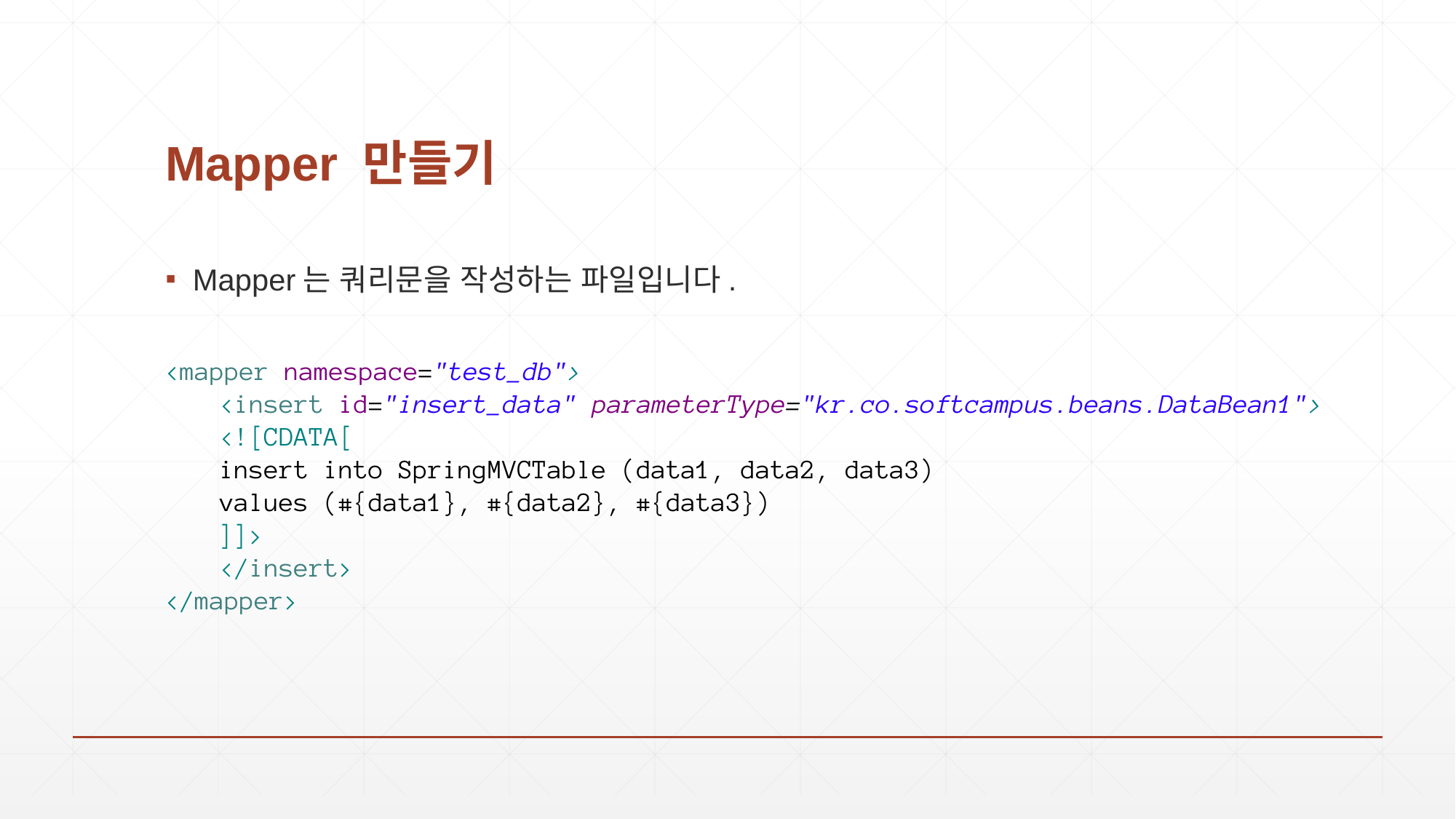

# Mapper 만들기
Mapper는 쿼리문을 작성하는 파일입니다.
<mapper namespace="test_db">
<insert id="insert_data" parameterType="kr.co.softcampus.beans.DataBean1">
<![CDATA[
insert into SpringMVCTable (data1, data2, data3)
values (#{data1}, #{data2}, #{data3})
]]>
</insert>
</mapper>